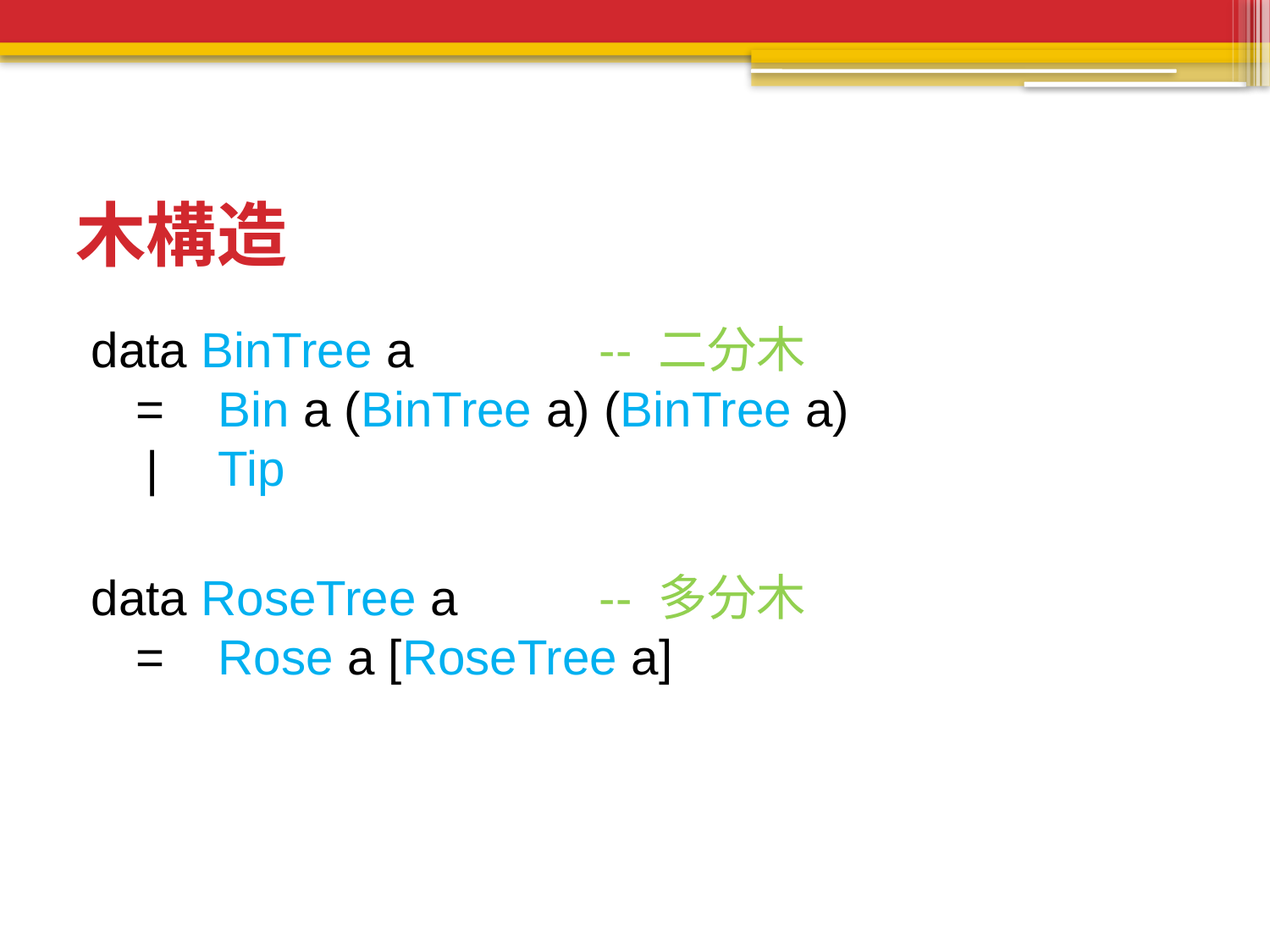

# 木構造
data BinTree a		-- 二分木
   =	Bin a (BinTree a) (BinTree a)
    |	Tip

data RoseTree a		-- 多分木
   =	Rose a [RoseTree a]